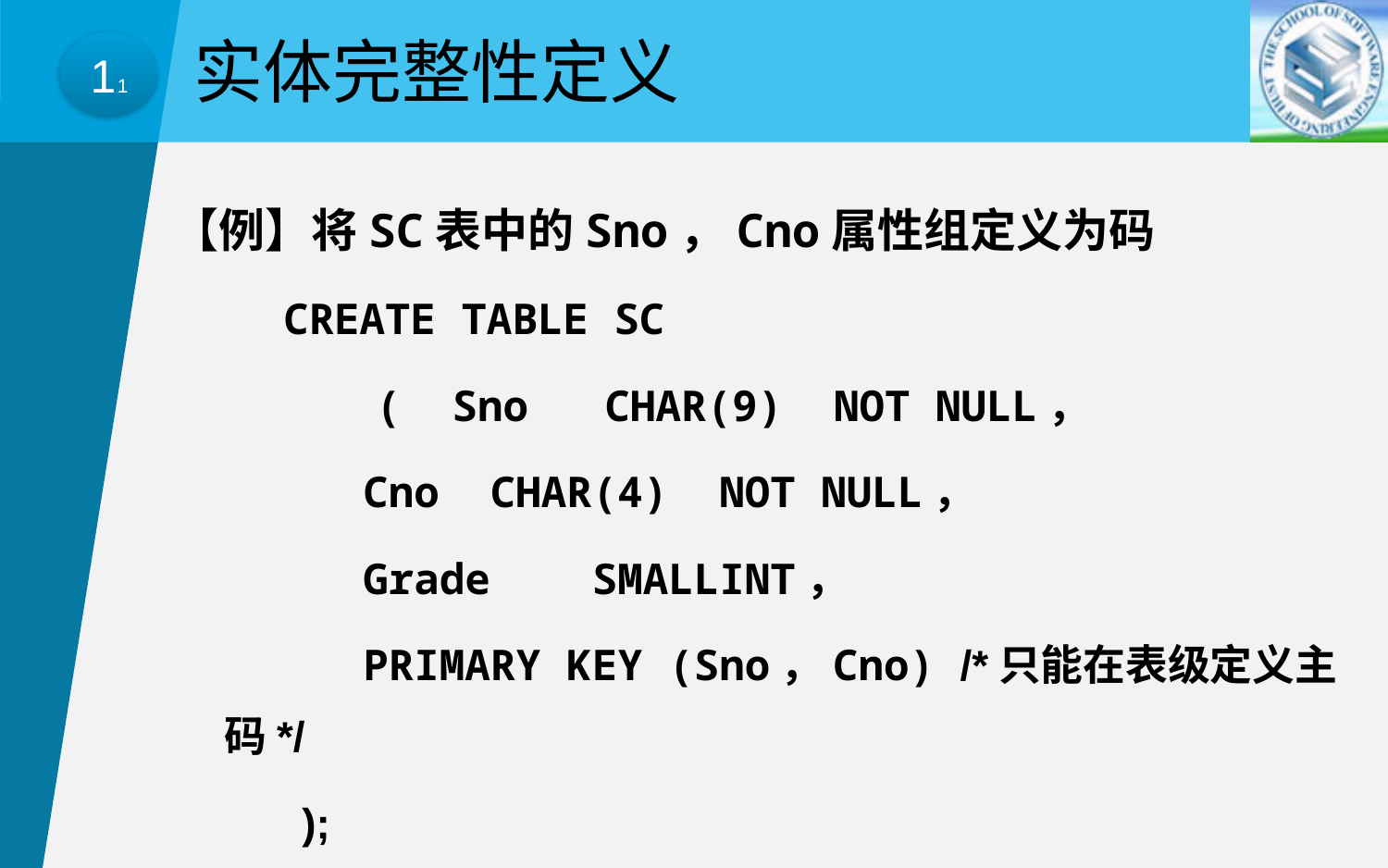

实体完整性定义
1.1
【例】将SC表中的Sno，Cno属性组定义为码
      CREATE TABLE SC
        (  Sno   CHAR(9)  NOT NULL，
		Cno  CHAR(4)  NOT NULL，
		Grade    SMALLINT，
		PRIMARY KEY (Sno，Cno) /*只能在表级定义主码*/
           );